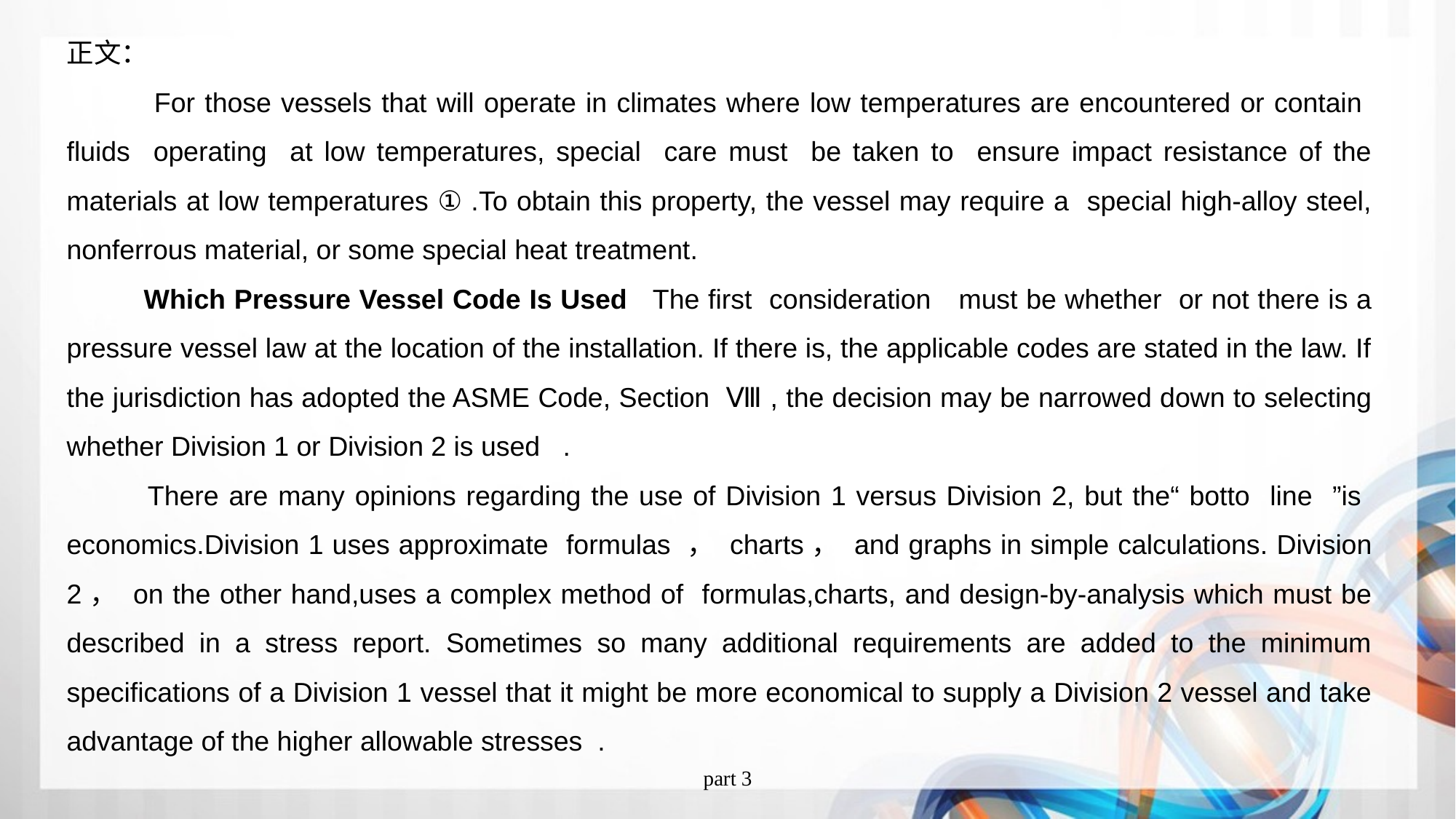

正文：
         For those vessels that will operate in climates where low temperatures are encountered or contain  fluids  operating  at low temperatures, special  care must  be taken to  ensure impact resistance of the materials at low temperatures ① .To obtain this property, the vessel may require a  special high-alloy steel, nonferrous material, or some special heat treatment.
         Which Pressure Vessel Code Is Used   The first  consideration	must be whether	or not there is a pressure vessel law at the location of the installation. If there is, the applicable codes are stated in the law. If the jurisdiction has adopted the ASME Code, Section	Ⅷ , the decision may be narrowed down to selecting whether Division 1 or Division 2 is used   .
        There are many opinions regarding the use of Division 1 versus Division 2, but the“ botto  line  ”is  economics.Division 1 uses approximate  formulas ， charts， and graphs in simple calculations. Division 2， on the other hand,uses a complex method of  formulas,charts, and design-by-analysis which must be described in a stress report. Sometimes so many additional requirements are added to the minimum specifications of a Division 1 vessel that it might be more economical to supply a Division 2 vessel and take advantage of the higher allowable stresses  .
part 3